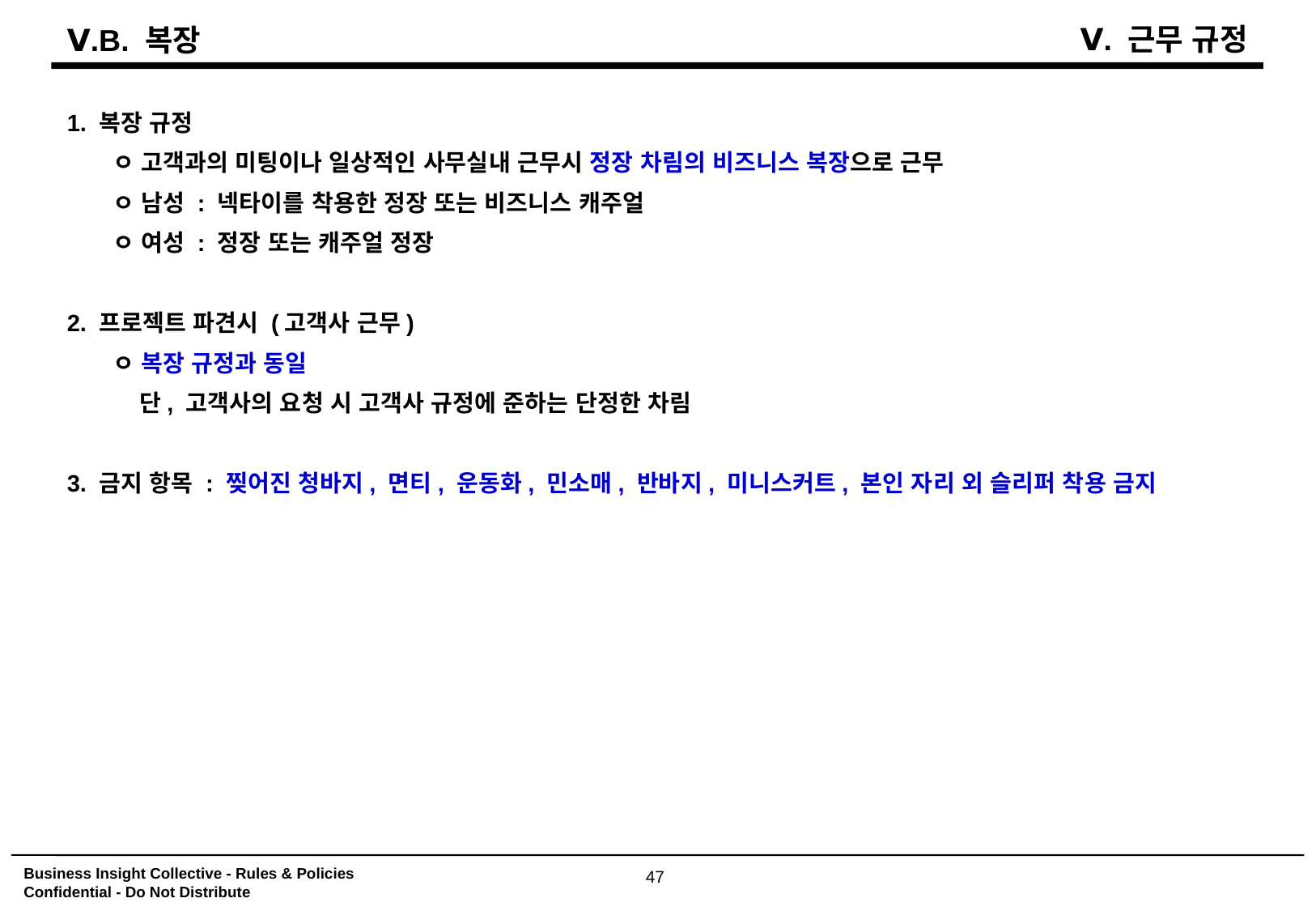

Ⅴ. 근무 규정
Ⅴ.B. 복장
1. 복장 규정
      ㅇ 고객과의 미팅이나 일상적인 사무실내 근무시 정장 차림의 비즈니스 복장으로 근무
      ㅇ 남성 : 넥타이를 착용한 정장 또는 비즈니스 캐주얼
      ㅇ 여성 : 정장 또는 캐주얼 정장

2. 프로젝트 파견시 (고객사 근무)
      ㅇ 복장 규정과 동일
          단, 고객사의 요청 시 고객사 규정에 준하는 단정한 차림

3. 금지 항목 : 찢어진 청바지, 면티, 운동화, 민소매, 반바지, 미니스커트, 본인 자리 외 슬리퍼 착용 금지